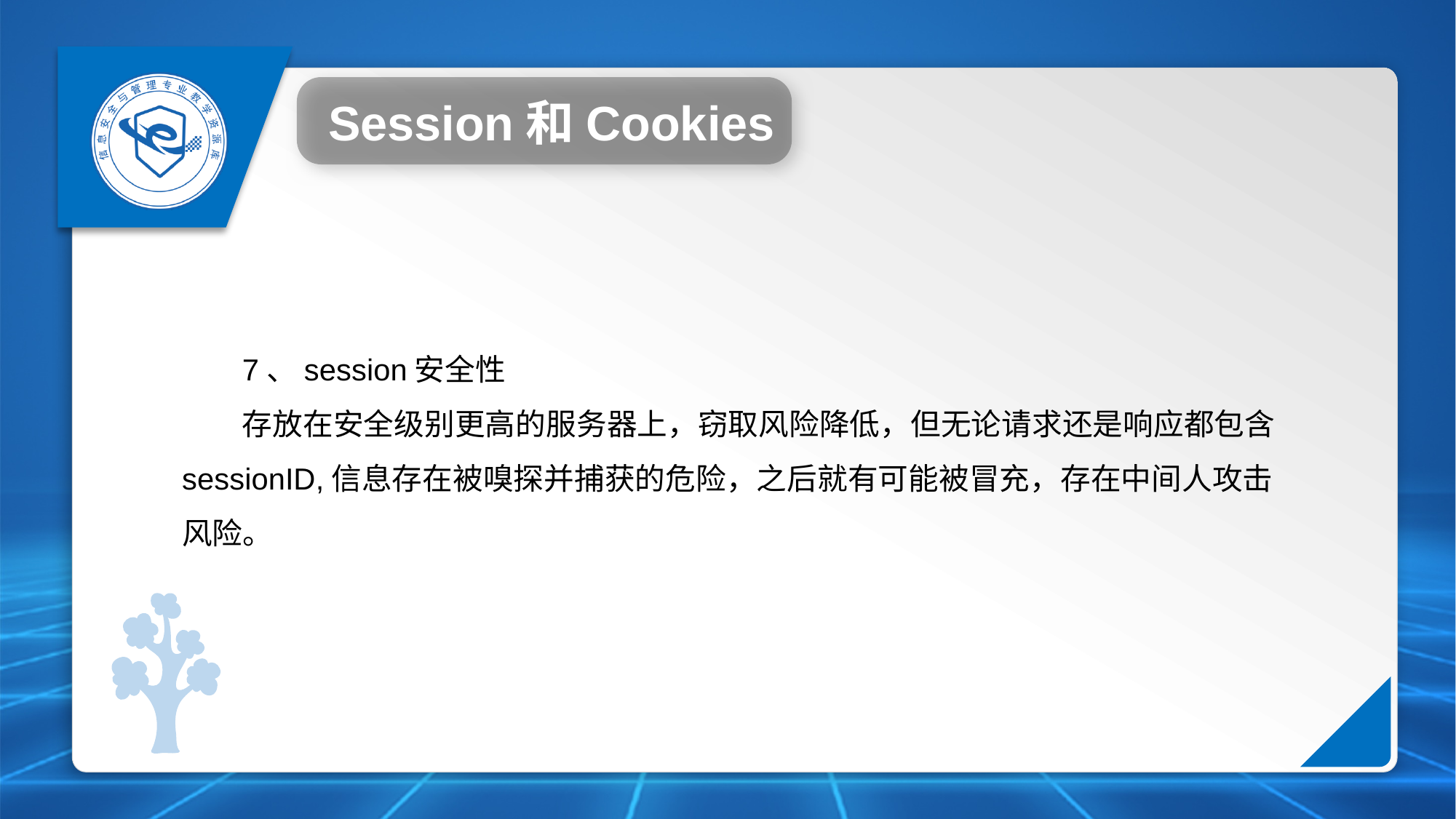

Session和Cookies
7、session安全性
存放在安全级别更高的服务器上，窃取风险降低，但无论请求还是响应都包含sessionID,信息存在被嗅探并捕获的危险，之后就有可能被冒充，存在中间人攻击风险。